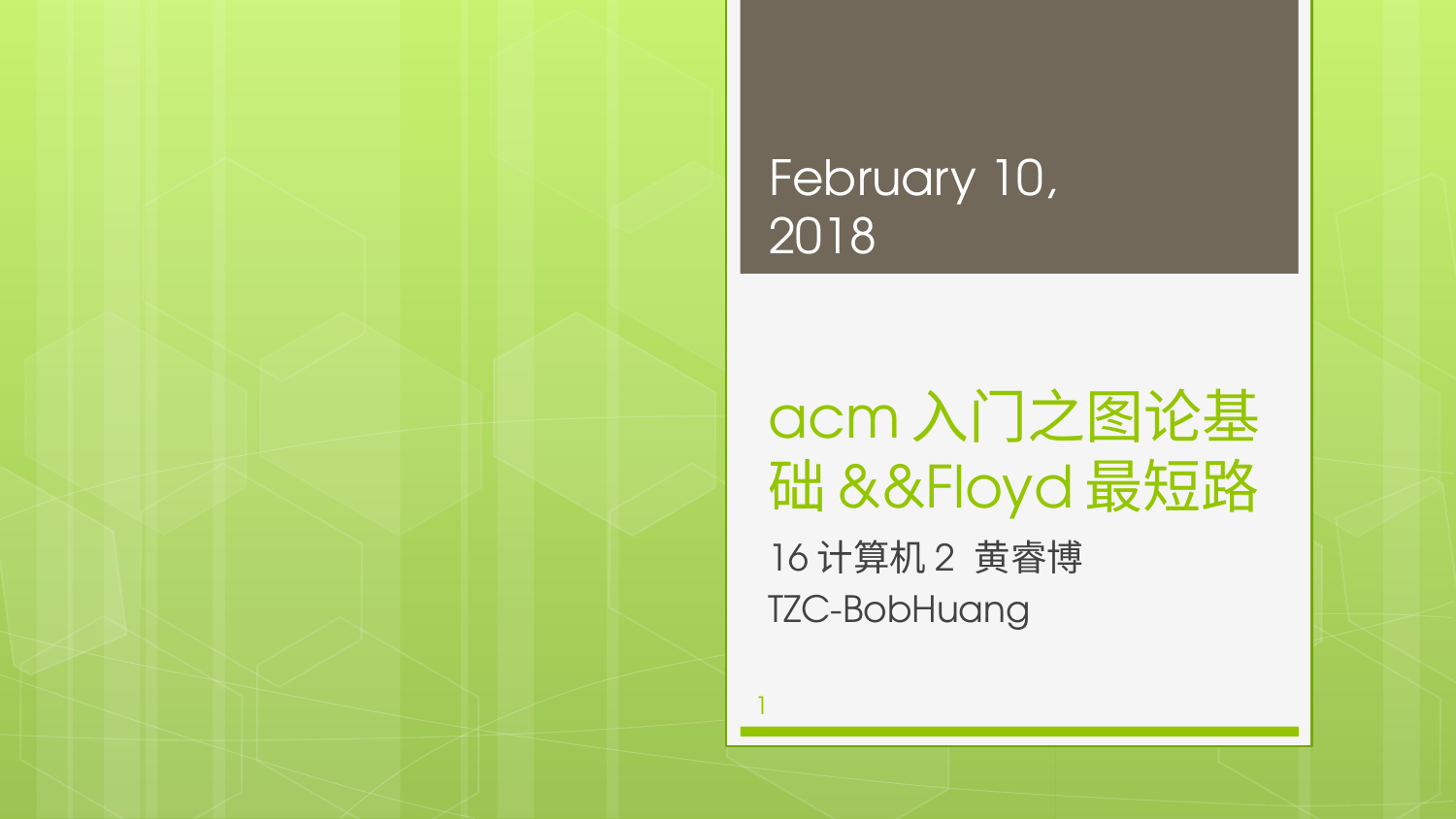

February 10, 2018
# acm入门之图论基础&&Floyd最短路
16计算机2 黄睿博
TZC-BobHuang

1